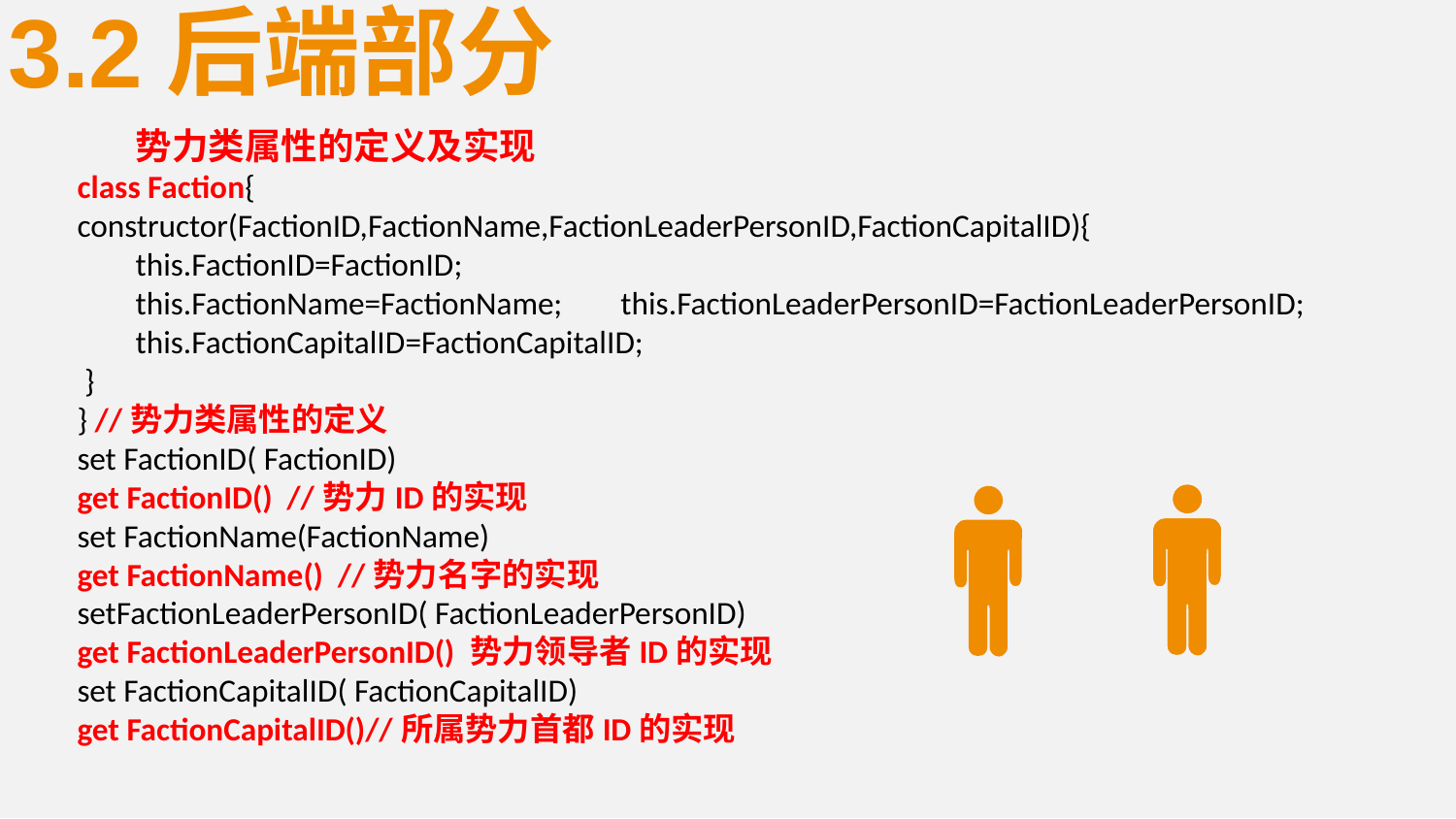

3.2后端部分
      势力类属性的定义及实现
class Faction{
constructor(FactionID,FactionName,FactionLeaderPersonID,FactionCapitalID){
        this.FactionID=FactionID;
        this.FactionName=FactionName;        this.FactionLeaderPersonID=FactionLeaderPersonID;
        this.FactionCapitalID=FactionCapitalID;
 }
} //势力类属性的定义
set FactionID( FactionID)
get FactionID()  //势力ID的实现
set FactionName(FactionName)
get FactionName()  //势力名字的实现
setFactionLeaderPersonID( FactionLeaderPersonID)
get FactionLeaderPersonID() 势力领导者ID的实现
set FactionCapitalID( FactionCapitalID)
get FactionCapitalID()//所属势力首都ID的实现